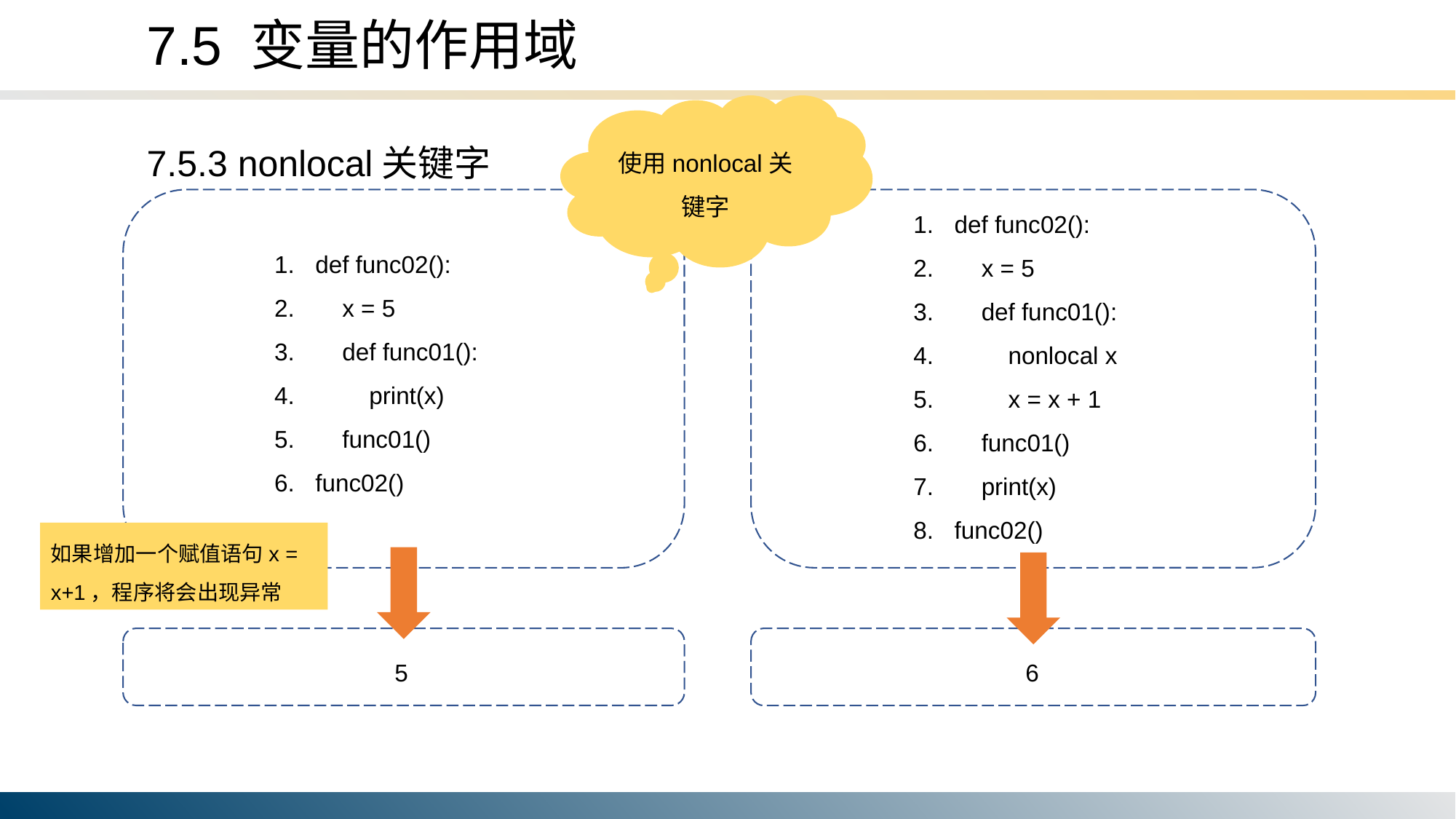

7.5 变量的作用域
使用nonlocal关键字
7.5.3 nonlocal关键字

def func02():
    x = 5
    def func01():
        nonlocal x
        x = x + 1
    func01()
    print(x)
func02()

def func02():
    x = 5
    def func01():
        print(x)
    func01()
func02()
如果增加一个赋值语句x = x+1，程序将会出现异常

5
6